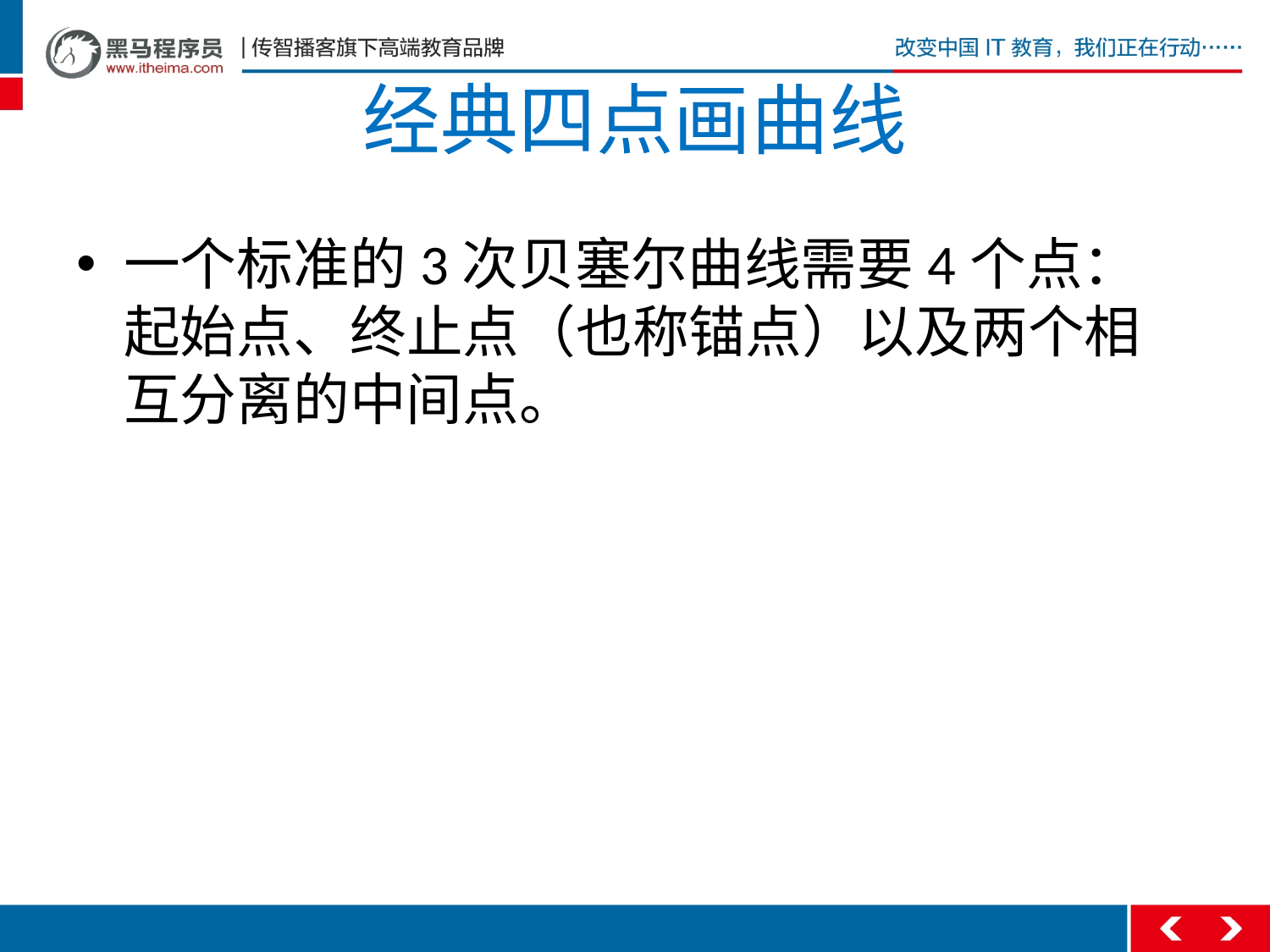

# 经典四点画曲线
一个标准的3次贝塞尔曲线需要4个点：起始点、终止点（也称锚点）以及两个相互分离的中间点。